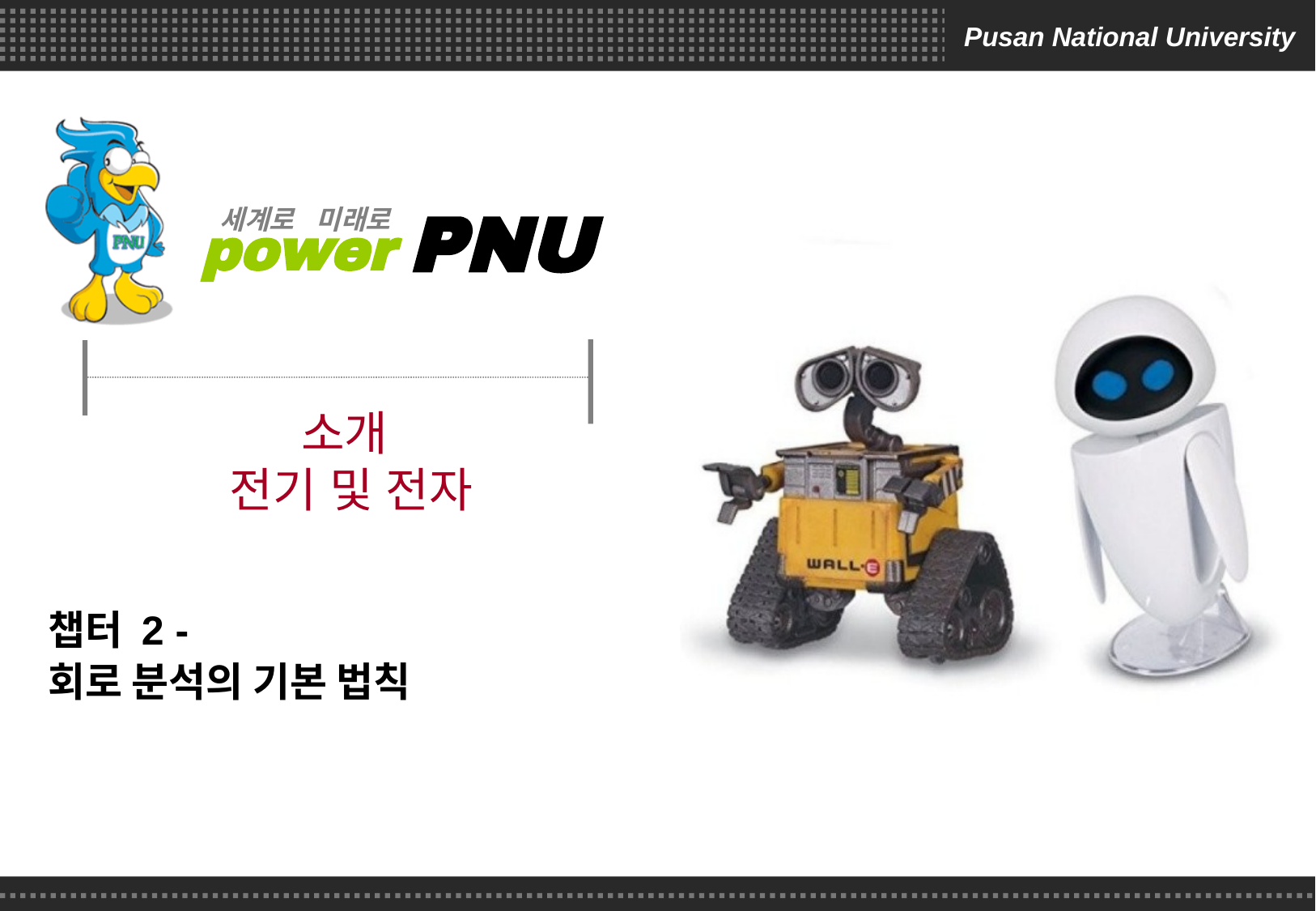

# 소개 전기 및 전자
챕터 2 -
회로 분석의 기본 법칙